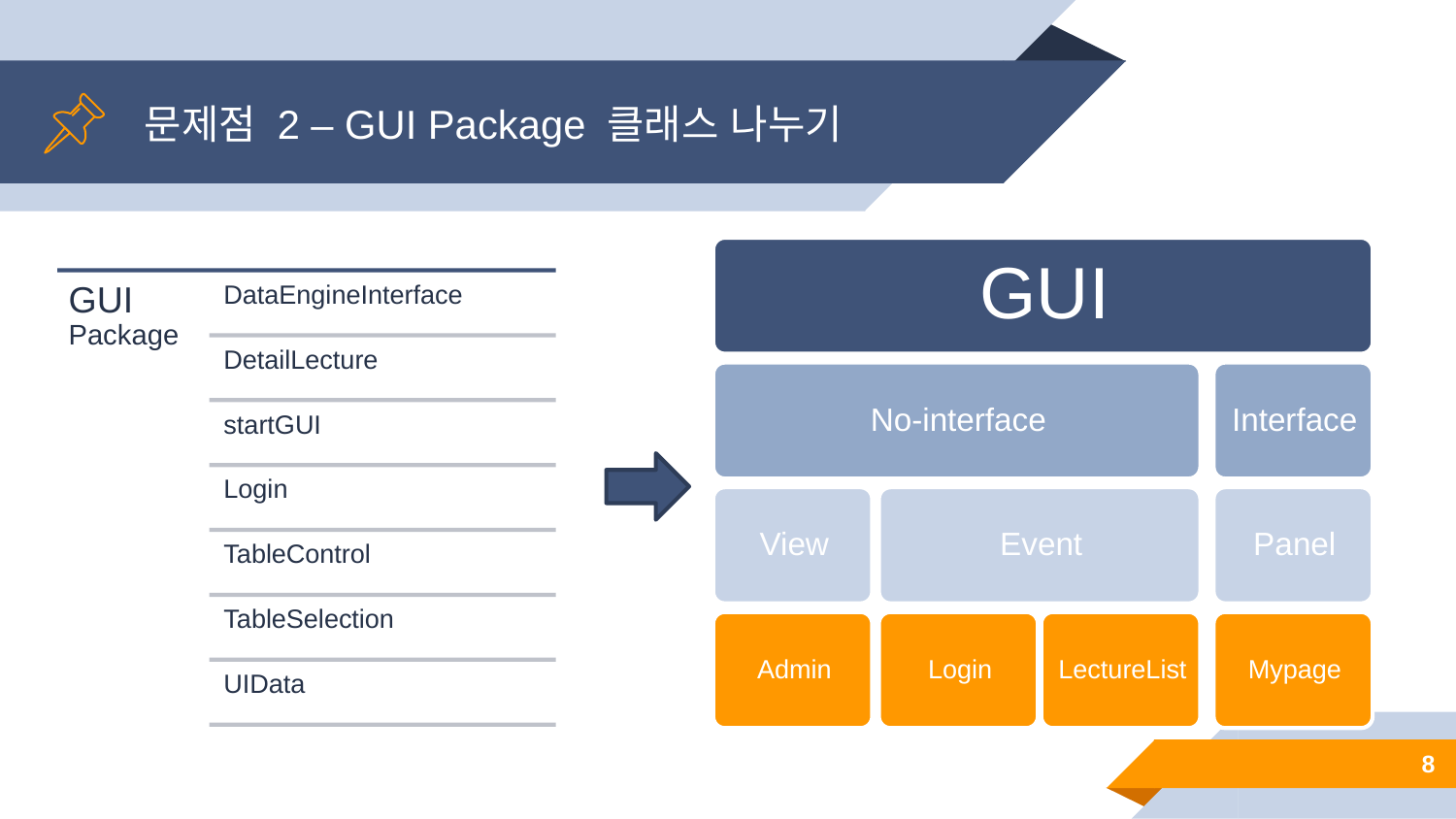

# 문제점 2 – GUI Package 클래스 나누기

GUI
No-interface
View
Admin
Event
Login
LectureList
Interface
Panel
Mypage
GUI Package
DataEngineInterface
DetailLecture
startGUI
Login
TableControl
TableSelection
UIData

8